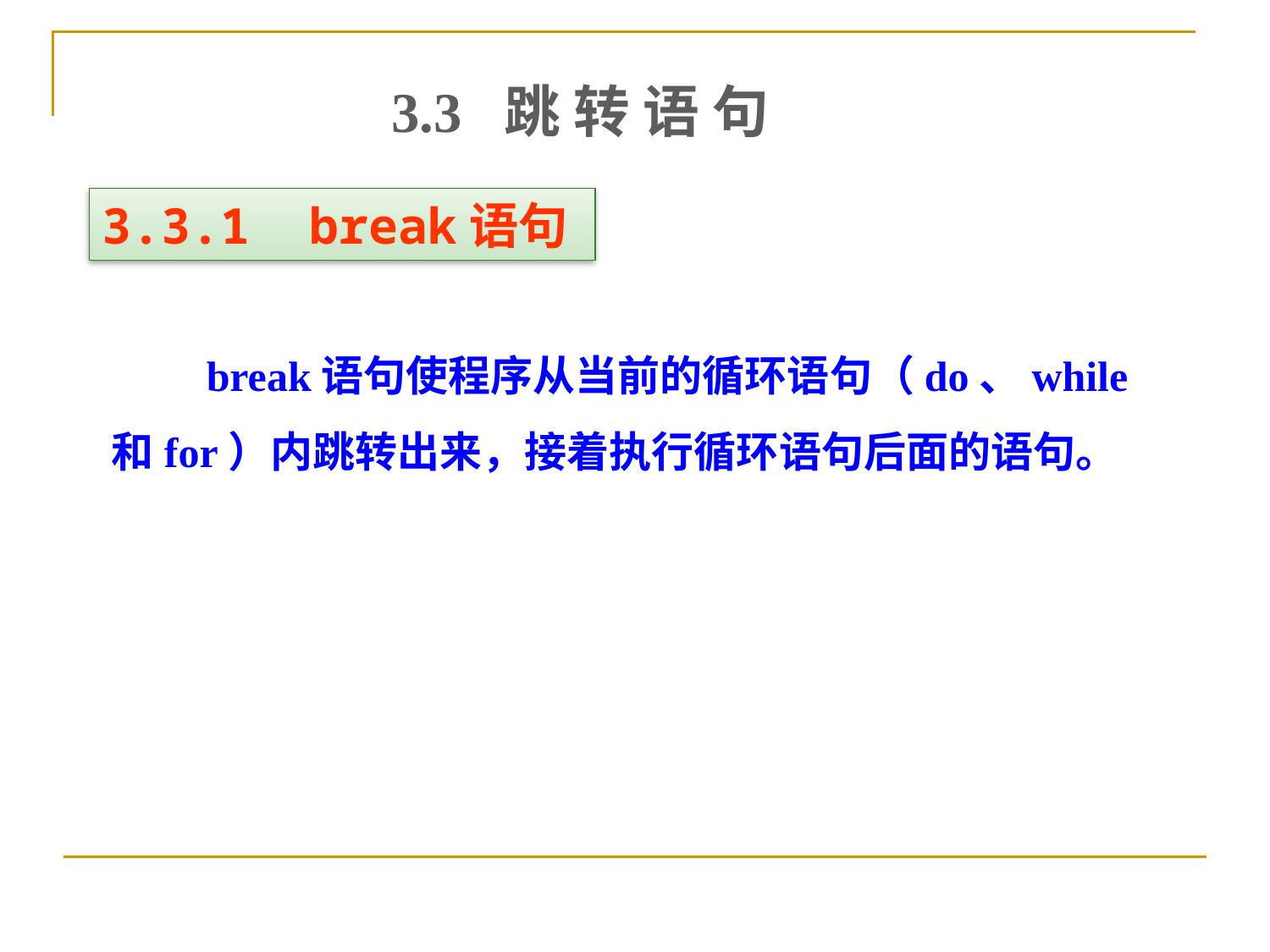

3.3  跳 转 语 句
3.3.1  break语句
　　break语句使程序从当前的循环语句（do、while和for）内跳转出来，接着执行循环语句后面的语句。